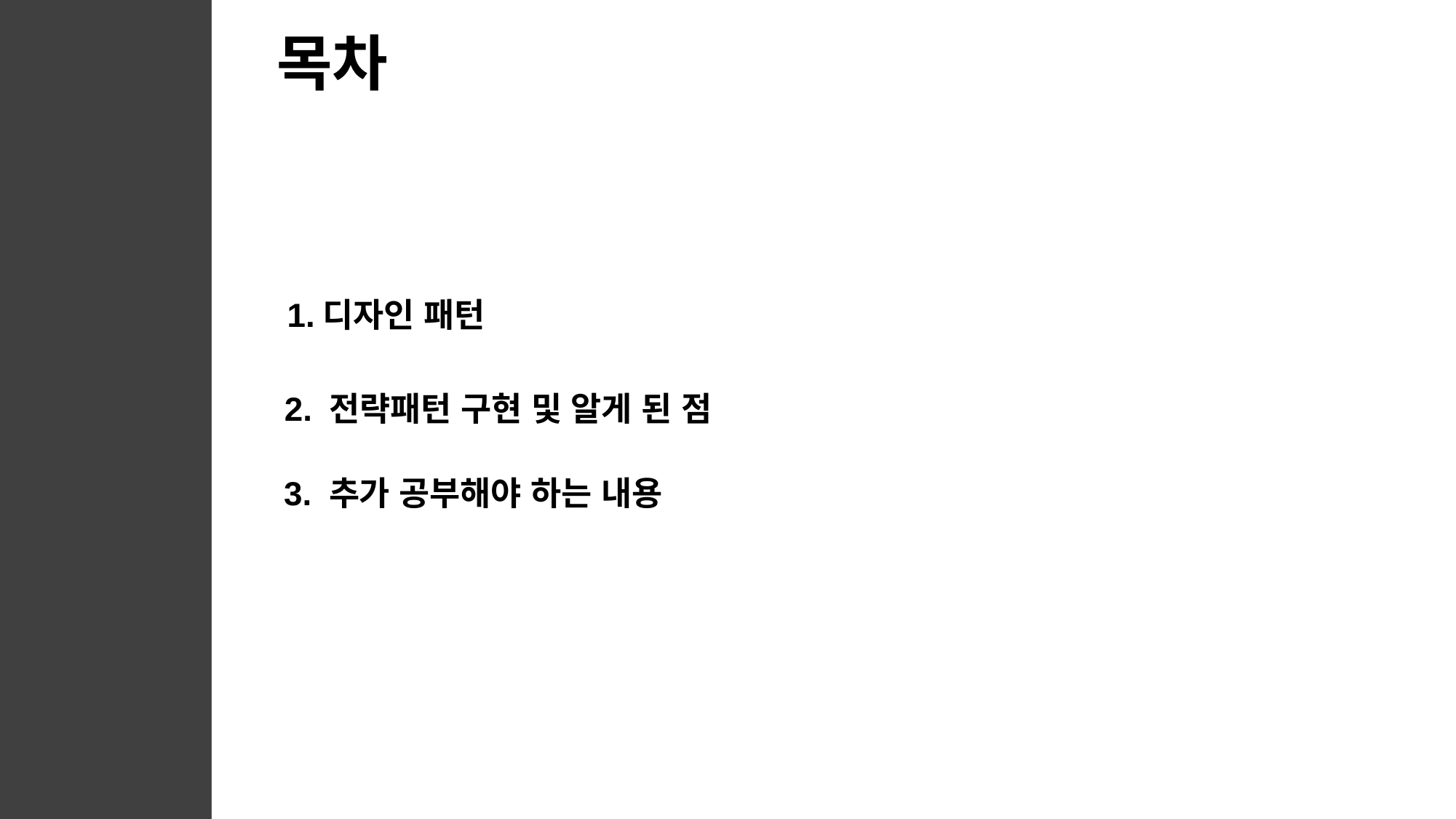

목차
1.디자인 패턴
2. 전략패턴 구현 및 알게 된 점
3. 추가 공부해야 하는 내용